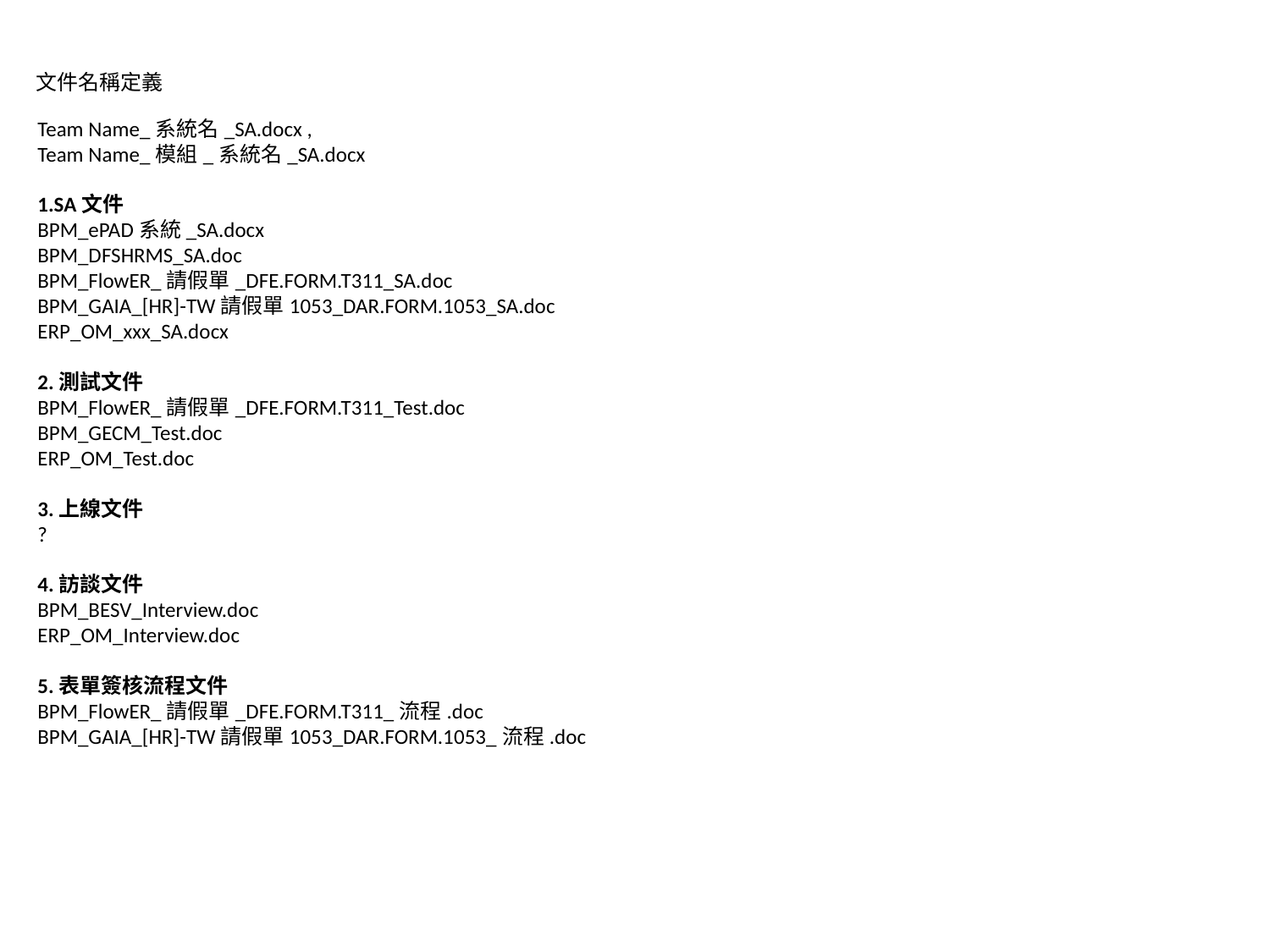

文件名稱定義
Team Name_系統名_SA.docx ,
Team Name_模組_系統名_SA.docx

1.SA文件
BPM_ePAD系統_SA.docx
BPM_DFSHRMS_SA.doc
BPM_FlowER_請假單_DFE.FORM.T311_SA.doc
BPM_GAIA_[HR]-TW請假單1053_DAR.FORM.1053_SA.doc
ERP_OM_xxx_SA.docx

2.測試文件
BPM_FlowER_請假單_DFE.FORM.T311_Test.doc
BPM_GECM_Test.doc
ERP_OM_Test.doc

3.上線文件
?

4.訪談文件
BPM_BESV_Interview.doc
ERP_OM_Interview.doc

5.表單簽核流程文件
BPM_FlowER_請假單_DFE.FORM.T311_流程.doc
BPM_GAIA_[HR]-TW請假單1053_DAR.FORM.1053_流程.doc